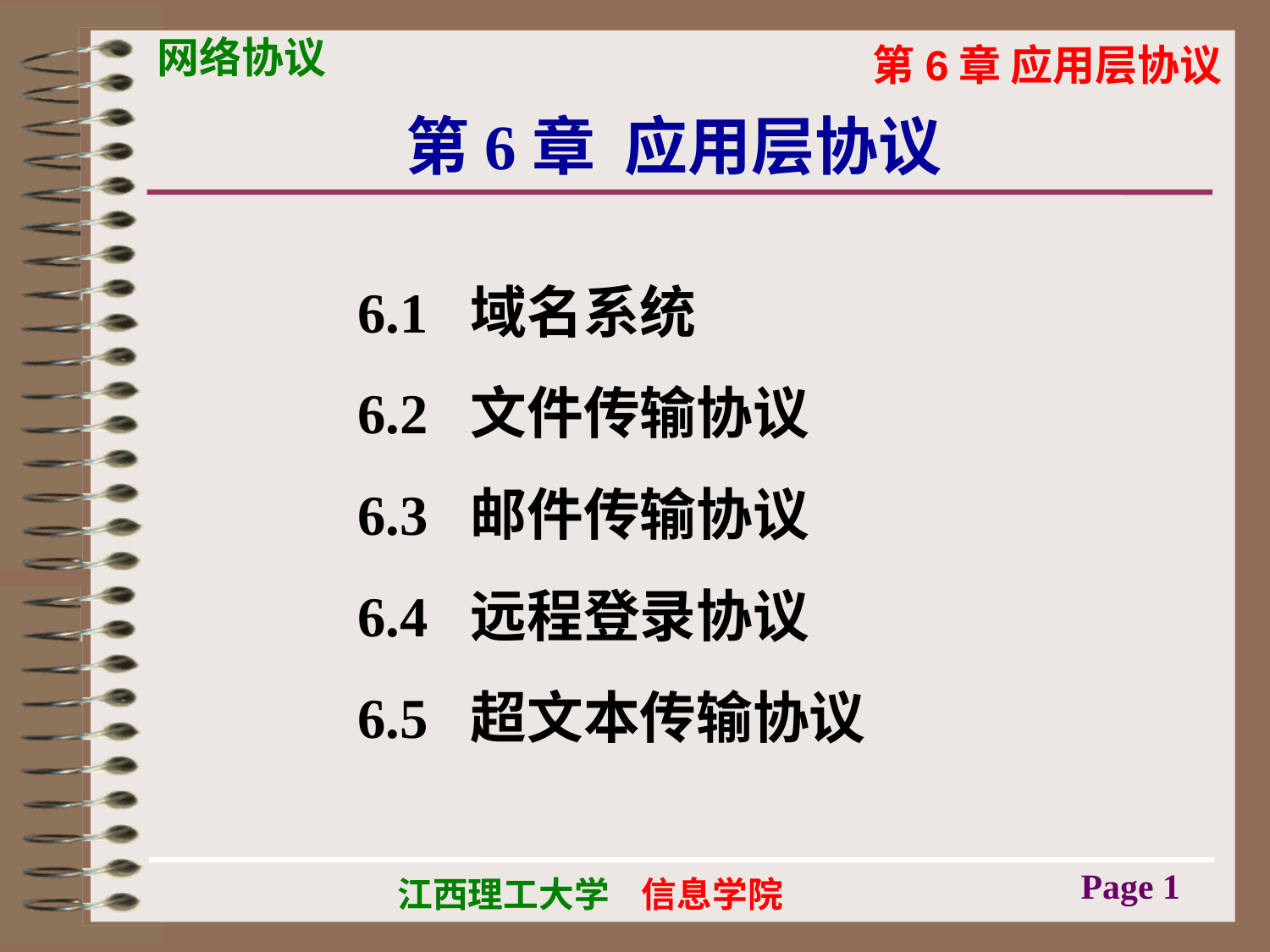

# 第6章  应用层协议
6.1  域名系统
6.2  文件传输协议
6.3  邮件传输协议
6.4  远程登录协议
6.5  超文本传输协议
Page 1